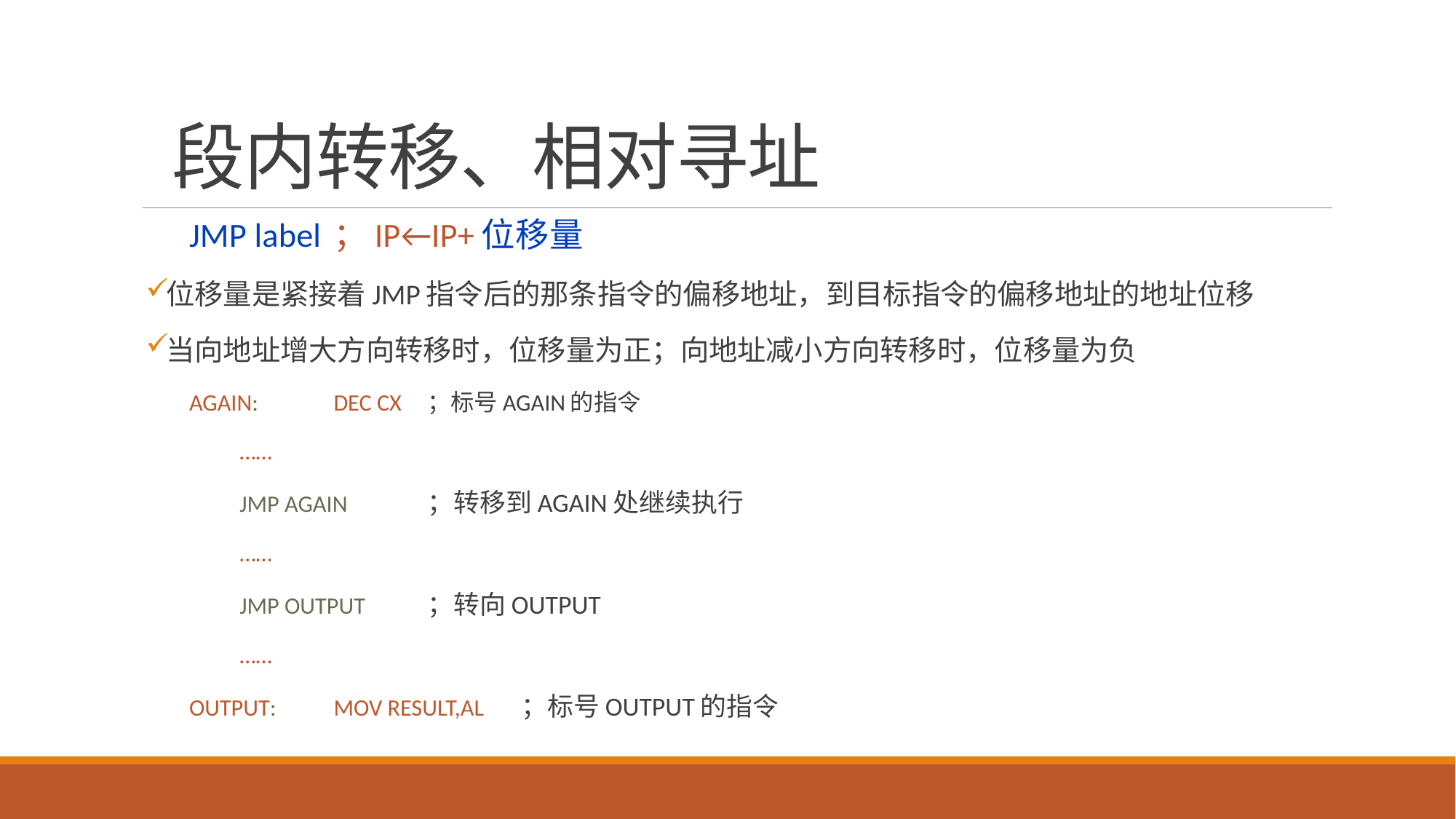

# 段内转移、相对寻址
JMP label	；IP←IP+位移量
位移量是紧接着JMP指令后的那条指令的偏移地址，到目标指令的偏移地址的地址位移
当向地址增大方向转移时，位移量为正；向地址减小方向转移时，位移量为负
AGAIN:	DEC CX	；标号AGAIN的指令
	……
	JMP AGAIN	；转移到AGAIN处继续执行
	……
	JMP OUTPUT	；转向OUTPUT
	……
OUTPUT:	MOV RESULT,AL	；标号OUTPUT的指令